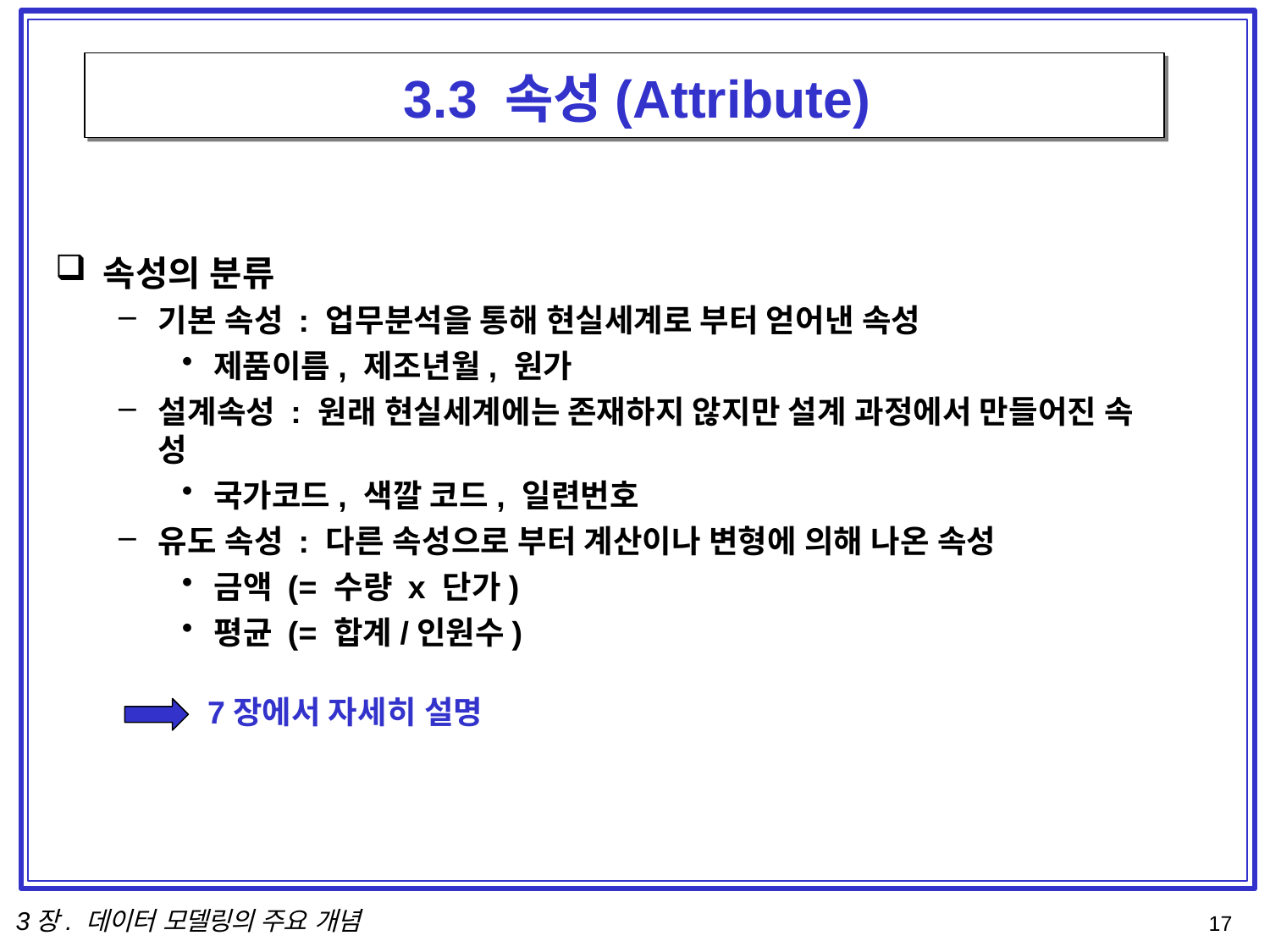

# 3.3 속성(Attribute)
속성의 분류
기본 속성 : 업무분석을 통해 현실세계로 부터 얻어낸 속성
제품이름, 제조년월, 원가
설계속성 : 원래 현실세계에는 존재하지 않지만 설계 과정에서 만들어진 속
성
국가코드, 색깔 코드, 일련번호
유도 속성 : 다른 속성으로 부터 계산이나 변형에 의해 나온 속성
금액 (= 수량 x 단가)
평균 (= 합계/인원수)

7장에서 자세히 설명

3장. 데이터 모델링의 주요 개념
17